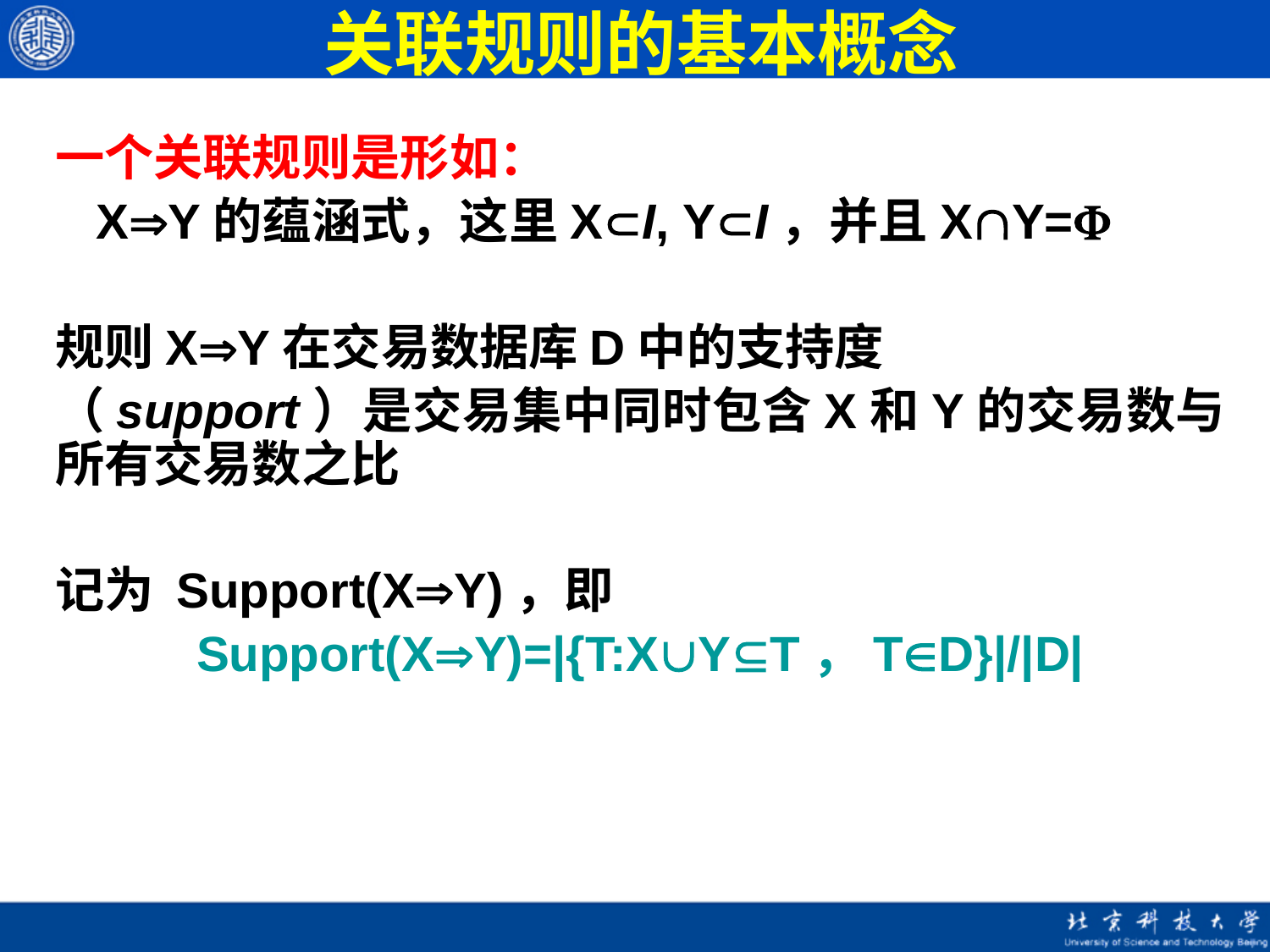

# 关联规则的基本概念
一个关联规则是形如：
   X⇒Y的蕴涵式，这里X⊂I, Y⊂I，并且X∩Y=Φ

规则X⇒Y在交易数据库D中的支持度
（support）是交易集中同时包含X和Y的交易数与所有交易数之比

记为 Support(X⇒Y)，即
Support(X⇒Y)=|{T:X∪Y⊆T，T∈D}|/|D|